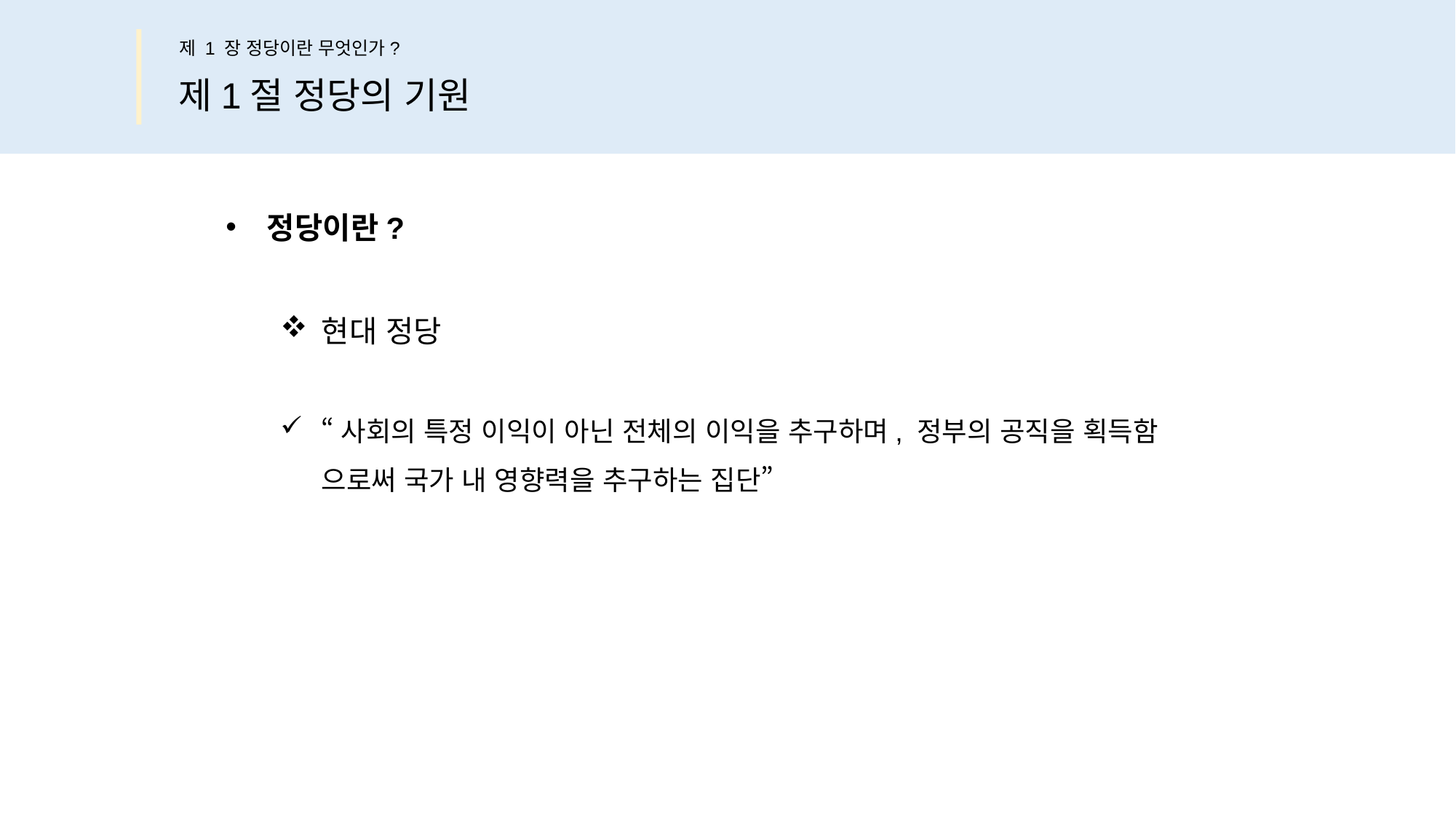

제 1 장 정당이란 무엇인가?
제1절 정당의 기원
정당이란?

현대 정당

“사회의 특정 이익이 아닌 전체의 이익을 추구하며, 정부의 공직을 획득함
으로써 국가 내 영향력을 추구하는 집단”